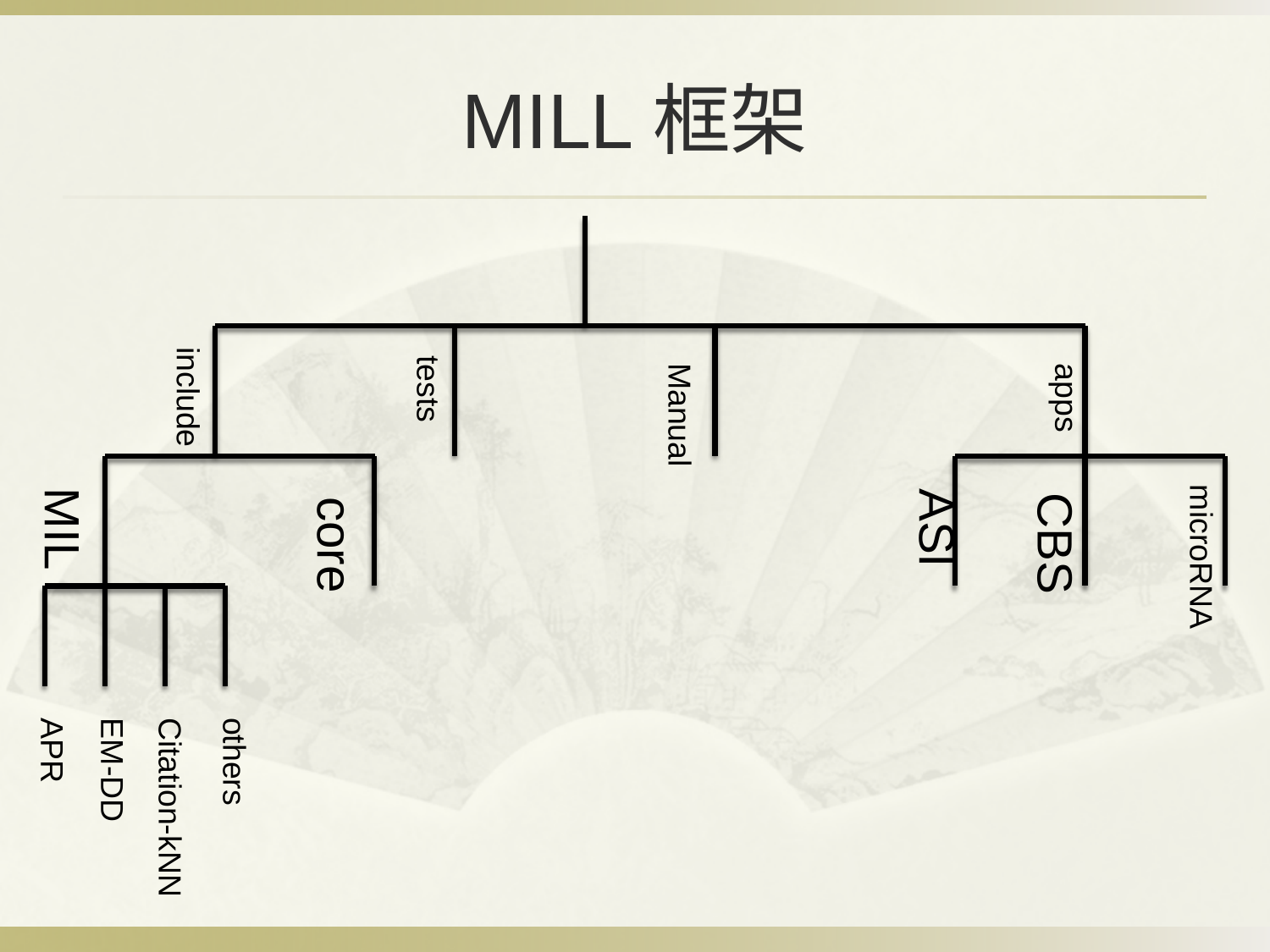

# MILL框架
include
tests
Manual
apps
microRNA
MIL
ASI
CBS
core
others
APR
Citation-kNN
EM-DD